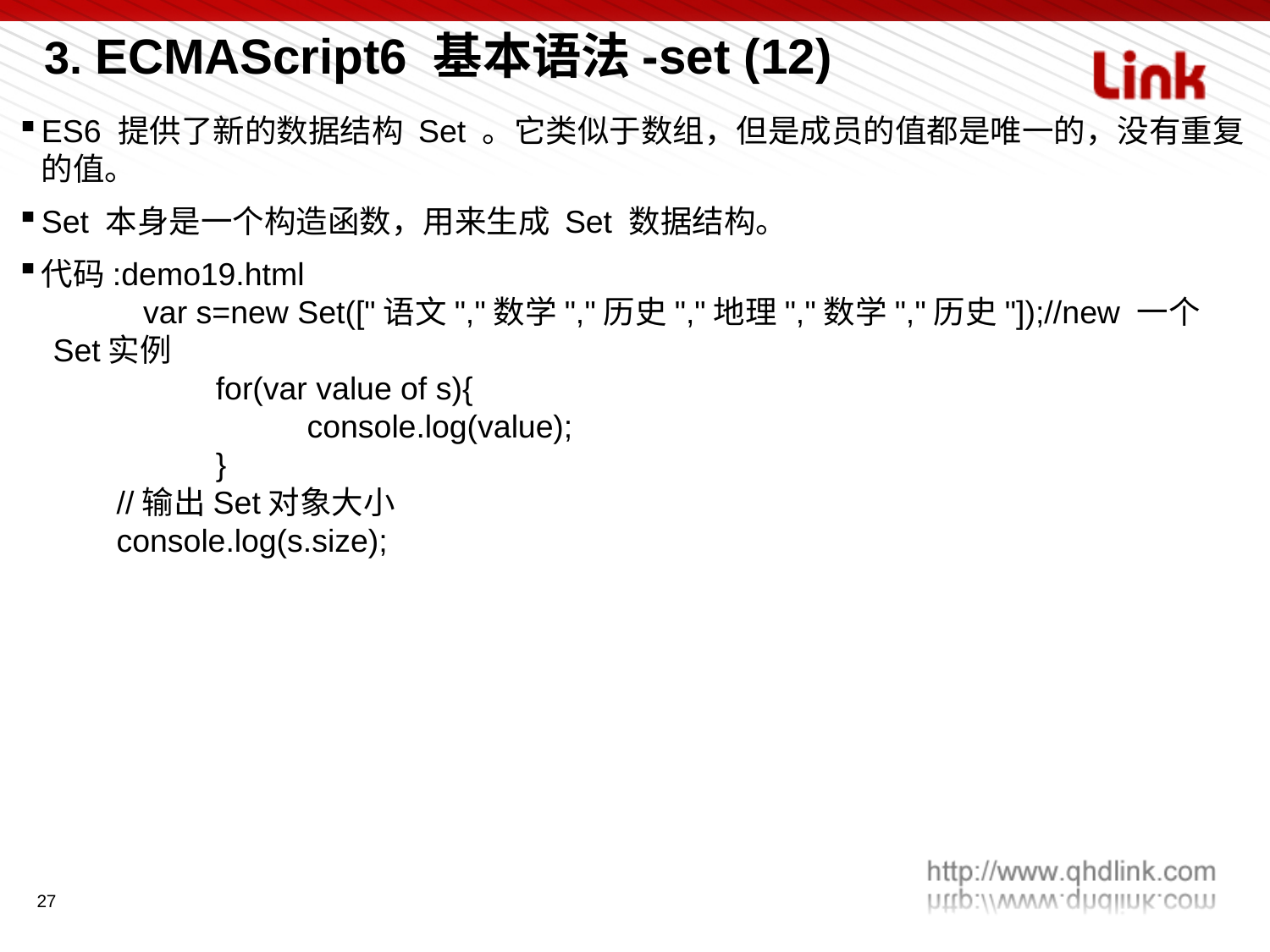

3. ECMAScript6 基本语法-set (12)
ES6 提供了新的数据结构 Set 。它类似于数组，但是成员的值都是唯一的，没有重复的值。
Set 本身是一个构造函数，用来生成 Set 数据结构。
代码:demo19.html
   var s=new Set(["语文","数学","历史","地理","数学","历史"]);//new 一个Set实例
	    for(var value of s){
	    	console.log(value);
	    }
//输出Set对象大小
console.log(s.size);
27